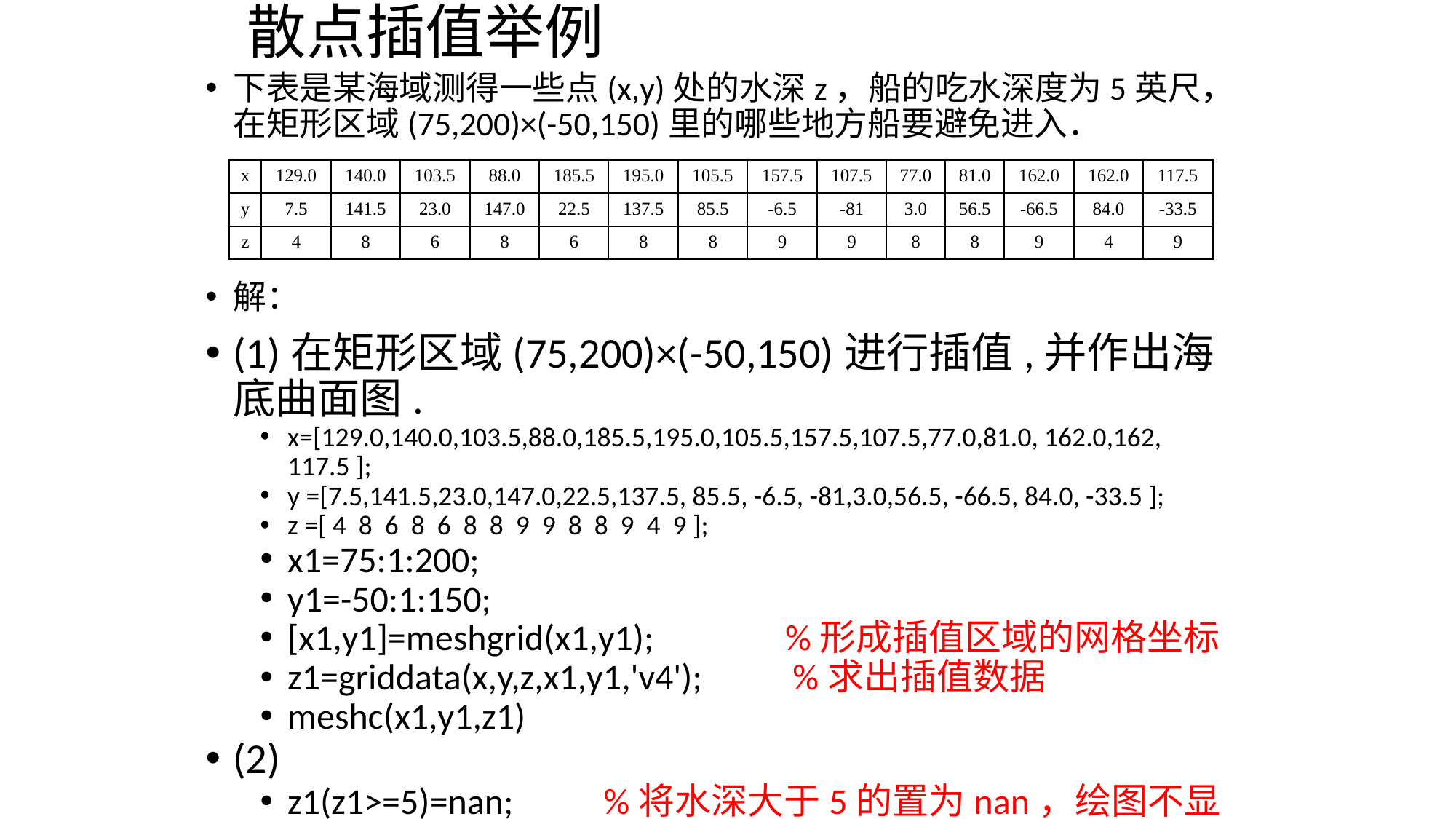

# 散点插值举例
下表是某海域测得一些点(x,y)处的水深z，船的吃水深度为5英尺，在矩形区域(75,200)×(-50,150)里的哪些地方船要避免进入．

解：
(1)在矩形区域(75,200)×(-50,150)进行插值,并作出海底曲面图.
x=[129.0,140.0,103.5,88.0,185.5,195.0,105.5,157.5,107.5,77.0,81.0, 162.0,162, 117.5 ];
y =[7.5,141.5,23.0,147.0,22.5,137.5, 85.5, -6.5, -81,3.0,56.5, -66.5, 84.0, -33.5 ];
z =[ 4  8  6  8  6  8  8  9  9  8  8  9  4  9 ];
x1=75:1:200;
y1=-50:1:150;
[x1,y1]=meshgrid(x1,y1);                %形成插值区域的网格坐标
z1=griddata(x,y,z,x1,y1,'v4');           %求出插值数据
meshc(x1,y1,z1)
(2)
z1(z1>=5)=nan;           %将水深大于5的置为nan，绘图不显示
meshc(x1,y1,z1)
| x | 129.0 | 140.0 | 103.5 | 88.0 | 185.5 | 195.0 | 105.5 | 157.5 | 107.5 | 77.0 | 81.0 | 162.0 | 162.0 | 117.5 |
| --- | --- | --- | --- | --- | --- | --- | --- | --- | --- | --- | --- | --- | --- | --- |
| y | 7.5 | 141.5 | 23.0 | 147.0 | 22.5 | 137.5 | 85.5 | -6.5 | -81 | 3.0 | 56.5 | -66.5 | 84.0 | -33.5 |
| z | 4 | 8 | 6 | 8 | 6 | 8 | 8 | 9 | 9 | 8 | 8 | 9 | 4 | 9 |